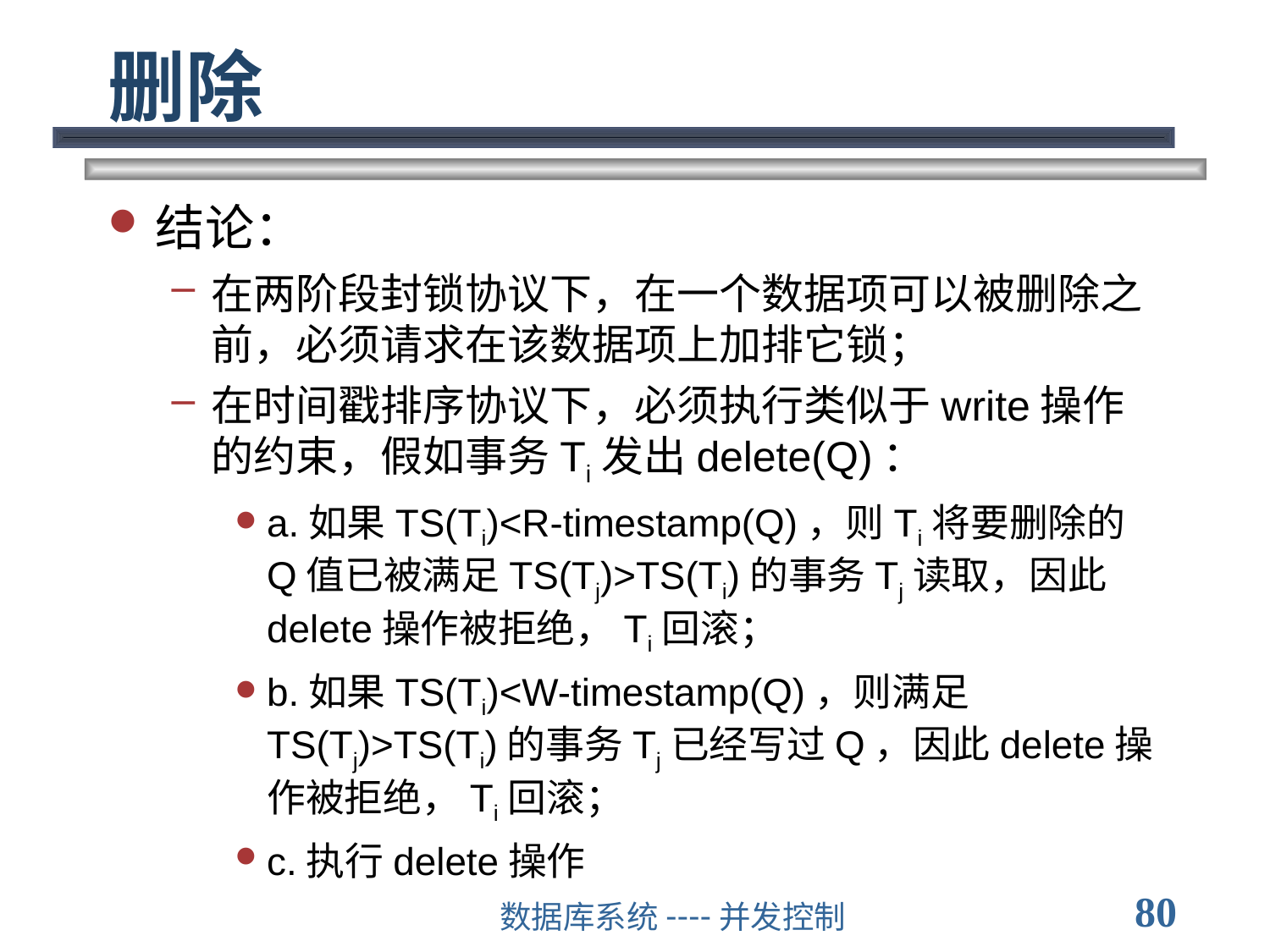

# 删除
结论：
在两阶段封锁协议下，在一个数据项可以被删除之前，必须请求在该数据项上加排它锁；
在时间戳排序协议下，必须执行类似于write操作的约束，假如事务Ti发出delete(Q)：
a.如果TS(Ti)<R-timestamp(Q)，则Ti将要删除的Q值已被满足TS(Tj)>TS(Ti)的事务Tj读取，因此delete操作被拒绝，Ti回滚；
b.如果TS(Ti)<W-timestamp(Q)，则满足TS(Tj)>TS(Ti)的事务Tj已经写过Q，因此delete操作被拒绝，Ti回滚；
c.执行delete操作
80
数据库系统----并发控制